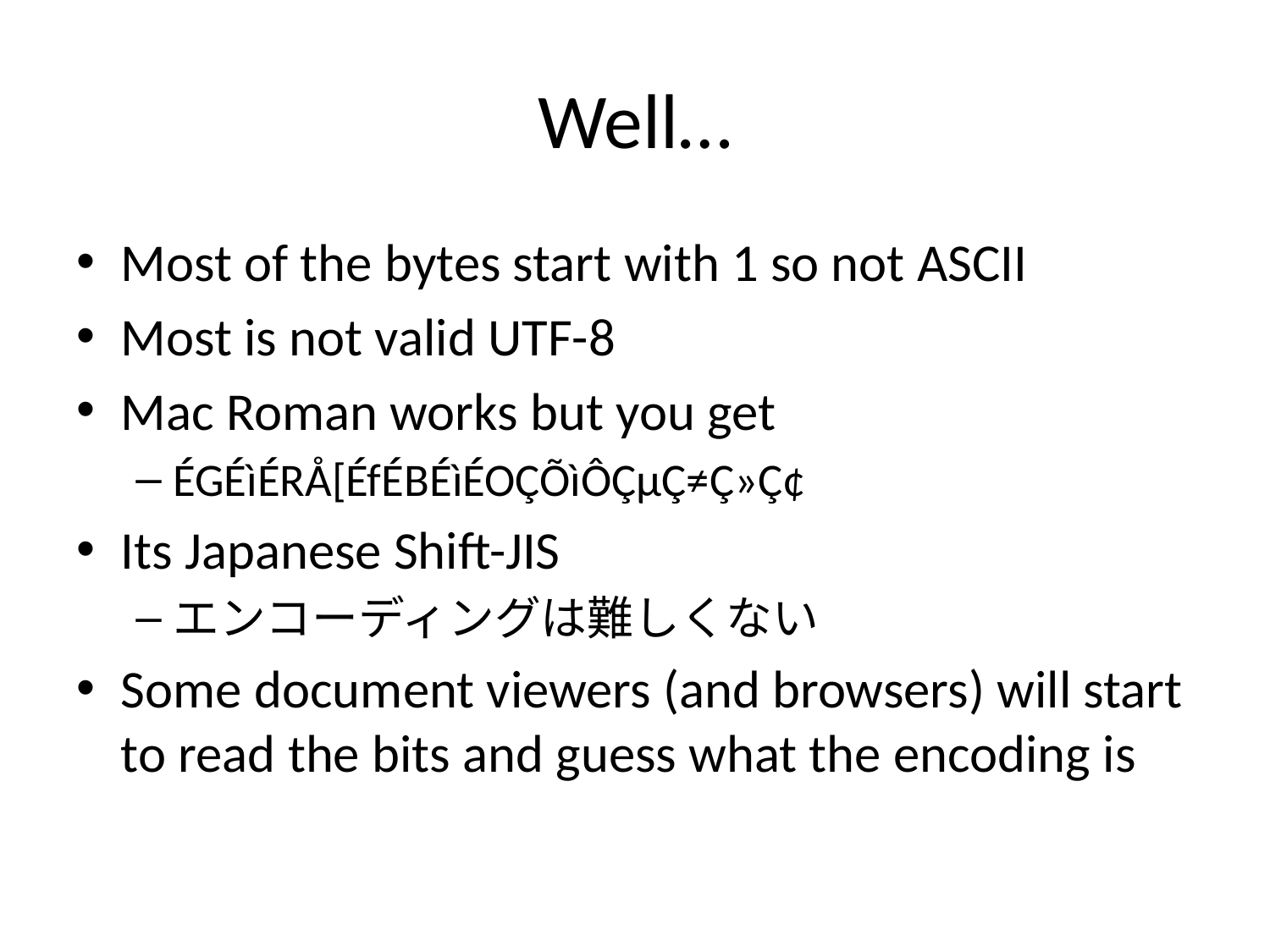

# Well…
Most of the bytes start with 1 so not ASCII
Most is not valid UTF-8
Mac Roman works but you get
ÉGÉìÉRÅ[ÉfÉBÉìÉOÇÕìÔÇµÇ≠Ç»Ç¢
Its Japanese Shift-JIS
エンコーディングは難しくない
Some document viewers (and browsers) will start to read the bits and guess what the encoding is